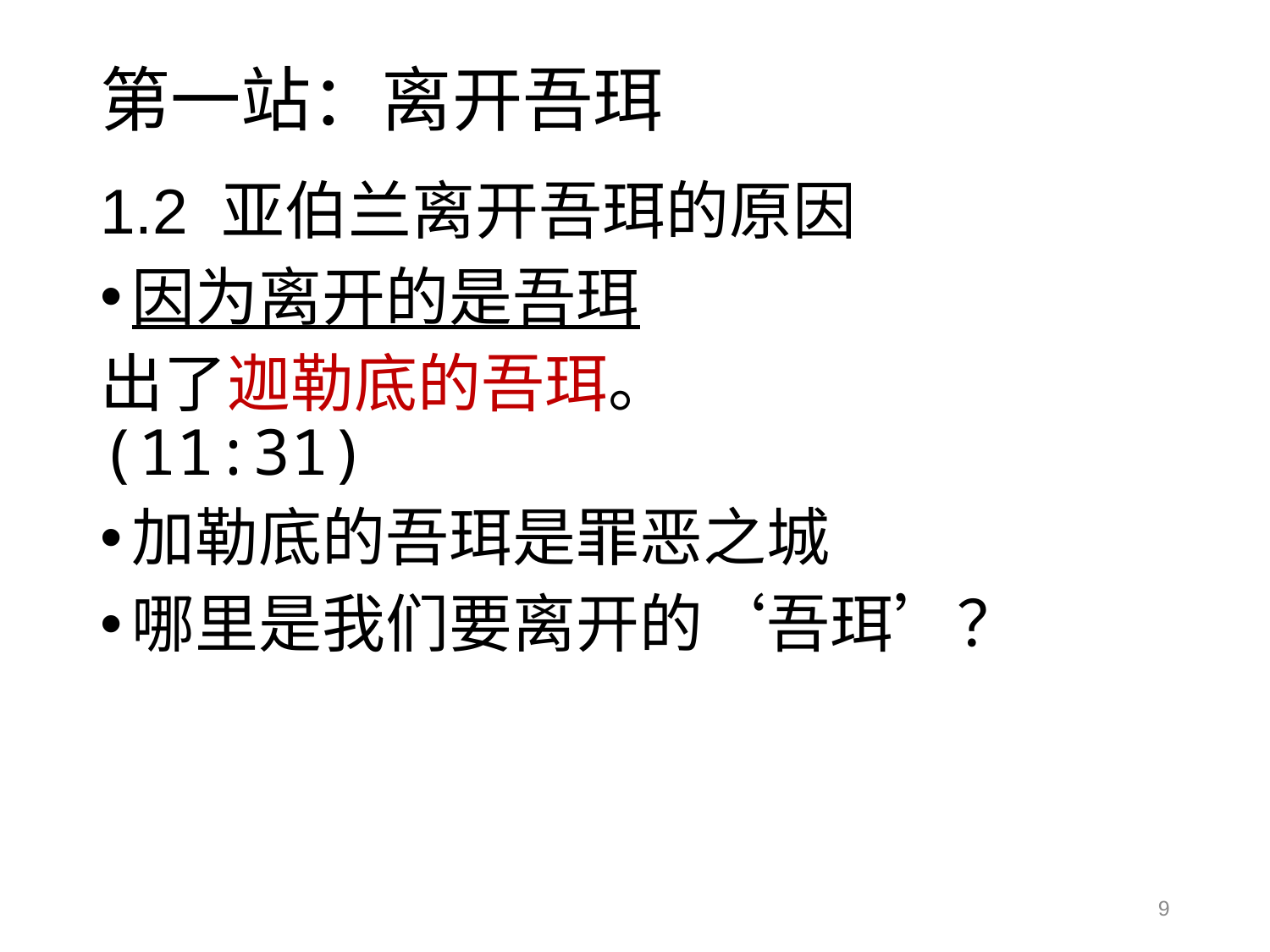

# 第一站：离开吾珥
1.2 亚伯兰离开吾珥的原因
因为离开的是吾珥
出了迦勒底的吾珥。		   (11:31)
加勒底的吾珥是罪恶之城
哪里是我们要离开的‘吾珥’？
9